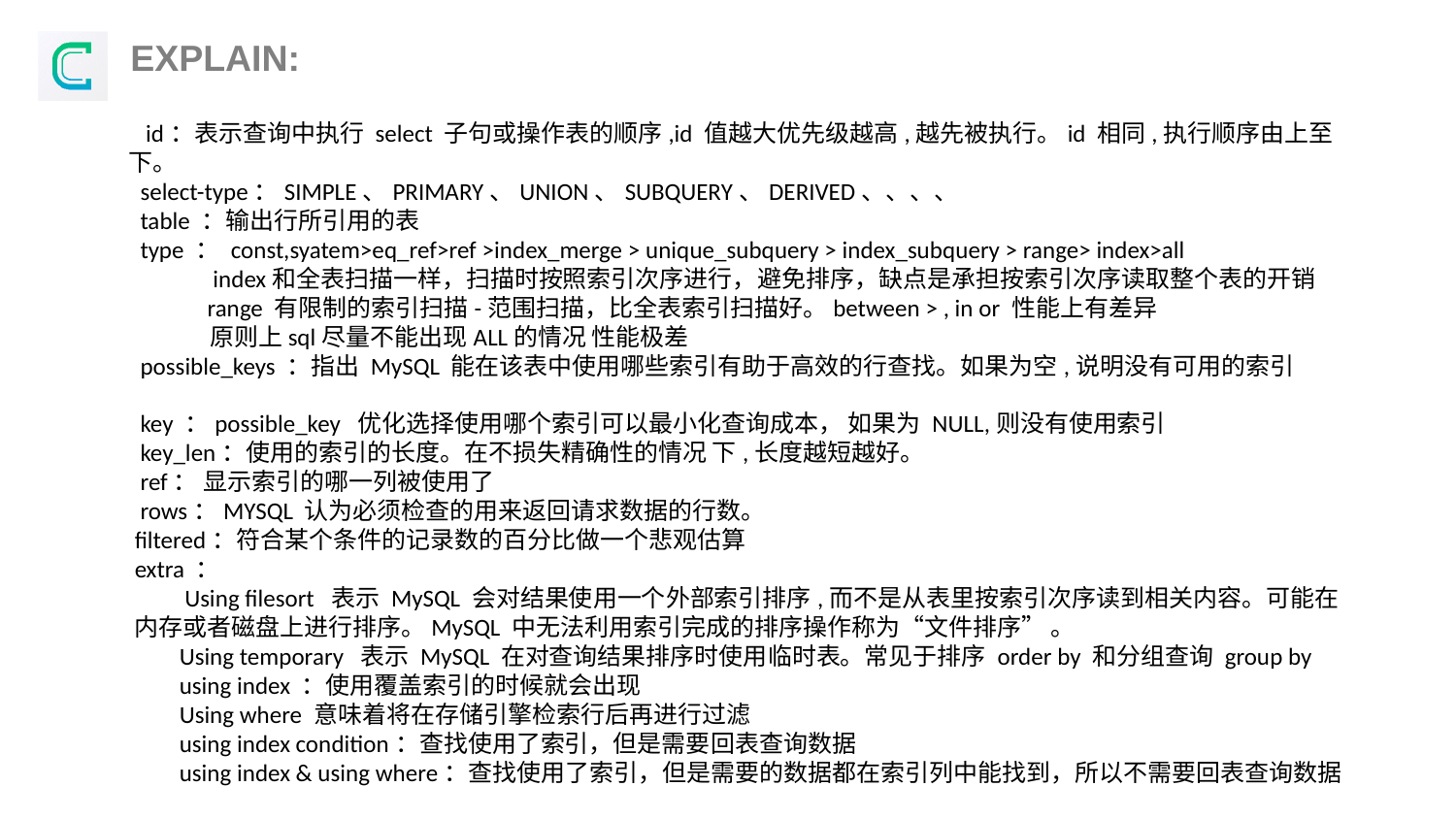

EXPLAIN:
   id：表示查询中执行 select 子句或操作表的顺序,id 值越大优先级越高,越先被执行。id 相同,执行顺序由上至下。
  select-type：SIMPLE、PRIMARY、UNION、SUBQUERY、DERIVED、、、、
  table ：输出行所引用的表
  type ： const,syatem>eq_ref>ref >index_merge > unique_subquery > index_subquery > range> index>all
               index和全表扫描一样，扫描时按照索引次序进行，避免排序，缺点是承担按索引次序读取整个表的开销
              range 有限制的索引扫描-范围扫描，比全表索引扫描好。between > , in or 性能上有差异
              原则上sql尽量不能出现ALL的情况 性能极差
  possible_keys ：指出 MySQL 能在该表中使用哪些索引有助于高效的行查找。如果为空,说明没有可用的索引
  key ：possible_key  优化选择使用哪个索引可以最小化查询成本， 如果为 NULL,则没有使用索引
  key_len：使用的索引的长度。在不损失精确性的情况 下,长度越短越好。
  ref： 显示索引的哪一列被使用了
  rows：MYSQL 认为必须检查的用来返回请求数据的行数。
 filtered：符合某个条件的记录数的百分比做一个悲观估算
 extra ：
          Using filesort  表示 MySQL 会对结果使用一个外部索引排序,而不是从表里按索引次序读到相关内容。可能在    内存或者磁盘上进行排序。MySQL 中无法利用索引完成的排序操作称为“文件排序” 。
         Using temporary  表示 MySQL 在对查询结果排序时使用临时表。常见于排序 order by 和分组查询 group by
         using index ：使用覆盖索引的时候就会出现
         Using where 意味着将在存储引擎检索行后再进行过滤
         using index condition：查找使用了索引，但是需要回表查询数据
         using index & using where：查找使用了索引，但是需要的数据都在索引列中能找到，所以不需要回表查询数据
12